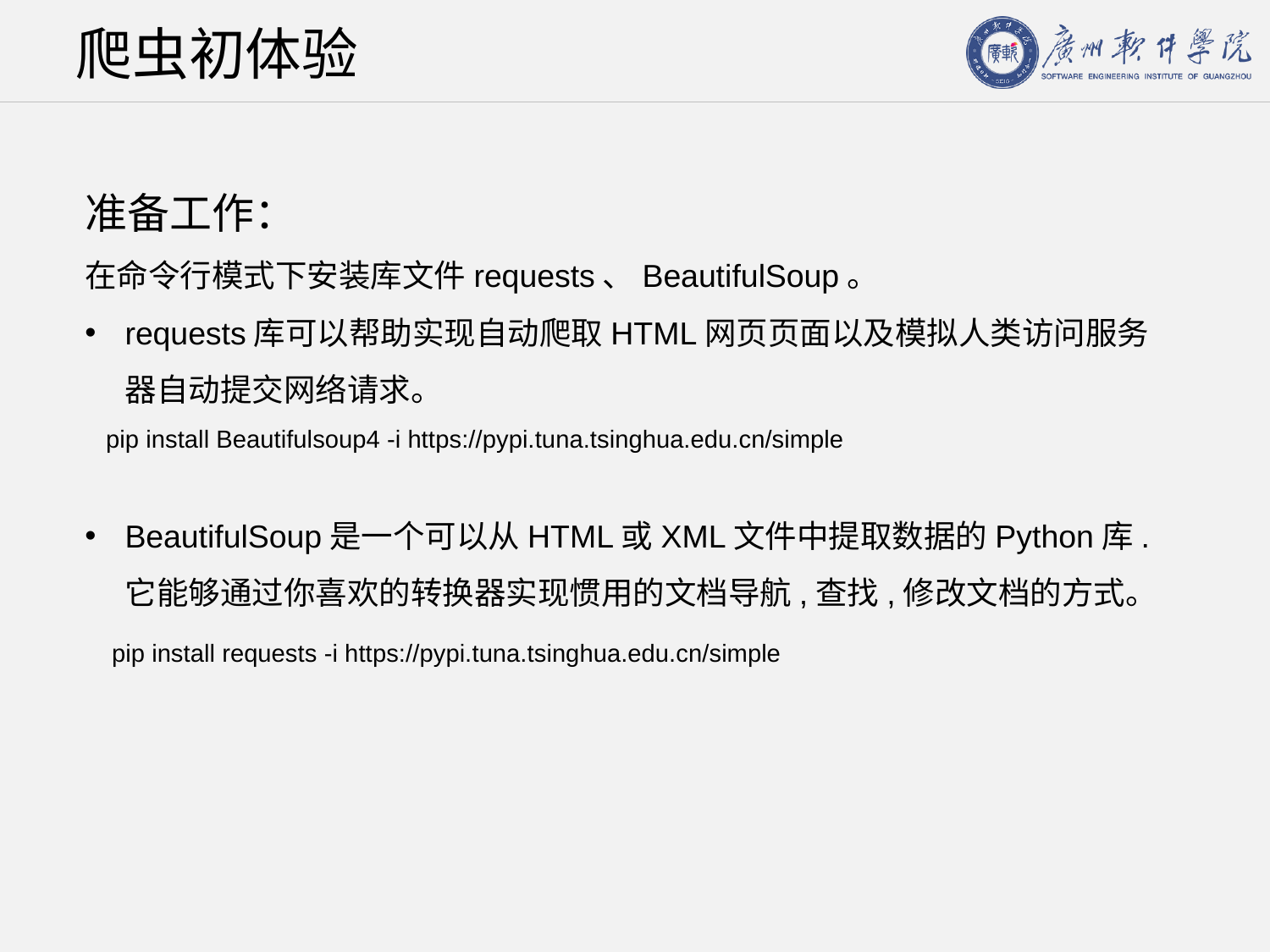

# 爬虫初体验
准备工作：
在命令行模式下安装库文件requests、BeautifulSoup。
requests库可以帮助实现自动爬取HTML网页页面以及模拟人类访问服务器自动提交网络请求。
   pip install Beautifulsoup4 -i https://pypi.tuna.tsinghua.edu.cn/simple

BeautifulSoup是一个可以从HTML或XML文件中提取数据的Python库.它能够通过你喜欢的转换器实现惯用的文档导航,查找,修改文档的方式。
   pip install requests -i https://pypi.tuna.tsinghua.edu.cn/simple